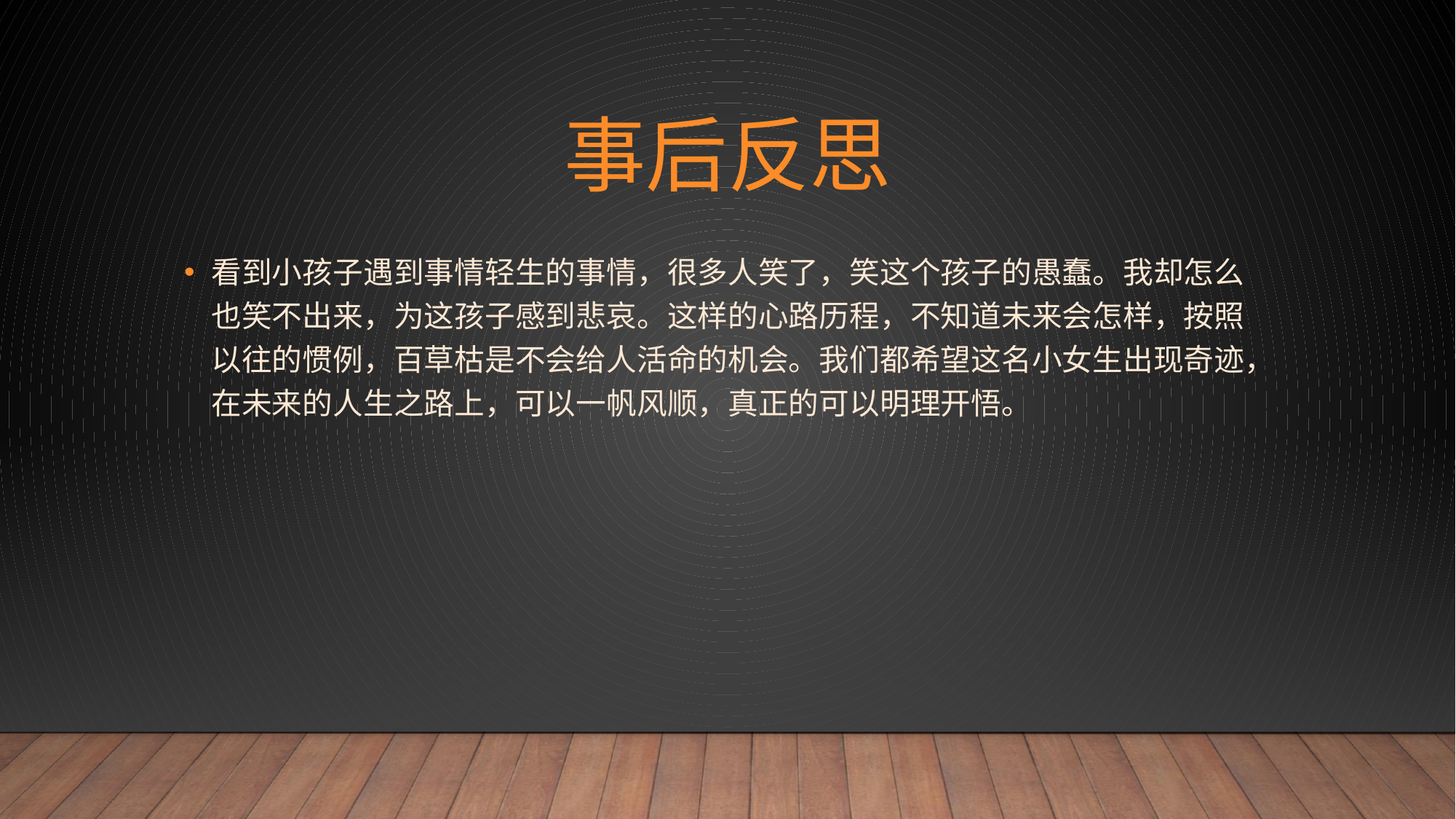

# 事后反思
看到小孩子遇到事情轻生的事情，很多人笑了，笑这个孩子的愚蠢。我却怎么也笑不出来，为这孩子感到悲哀。这样的心路历程，不知道未来会怎样，按照以往的惯例，百草枯是不会给人活命的机会。我们都希望这名小女生出现奇迹，在未来的人生之路上，可以一帆风顺，真正的可以明理开悟。